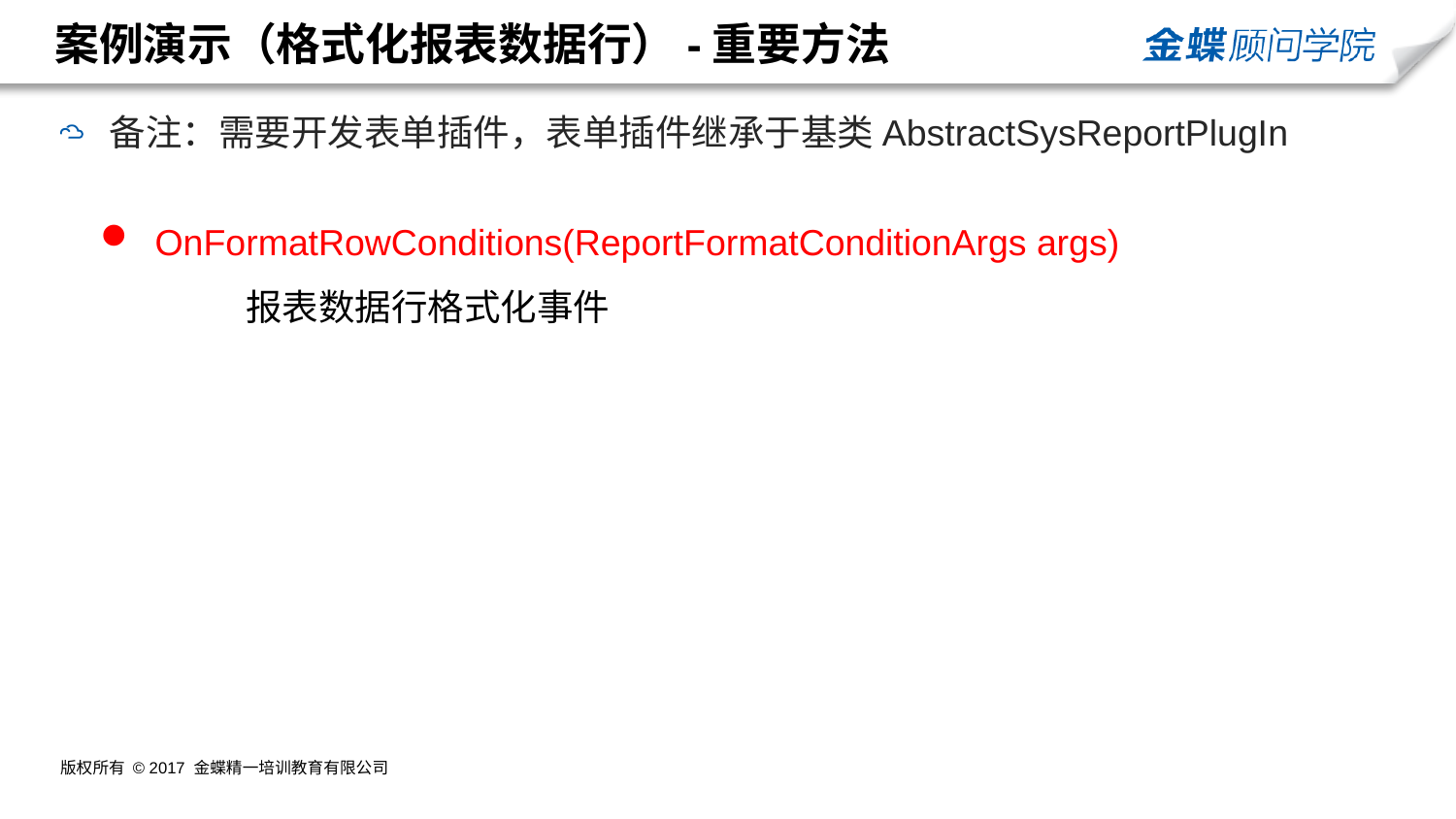

# 案例演示（格式化报表数据行）-重要方法
备注：需要开发表单插件，表单插件继承于基类AbstractSysReportPlugIn
OnFormatRowConditions(ReportFormatConditionArgs args)
	报表数据行格式化事件